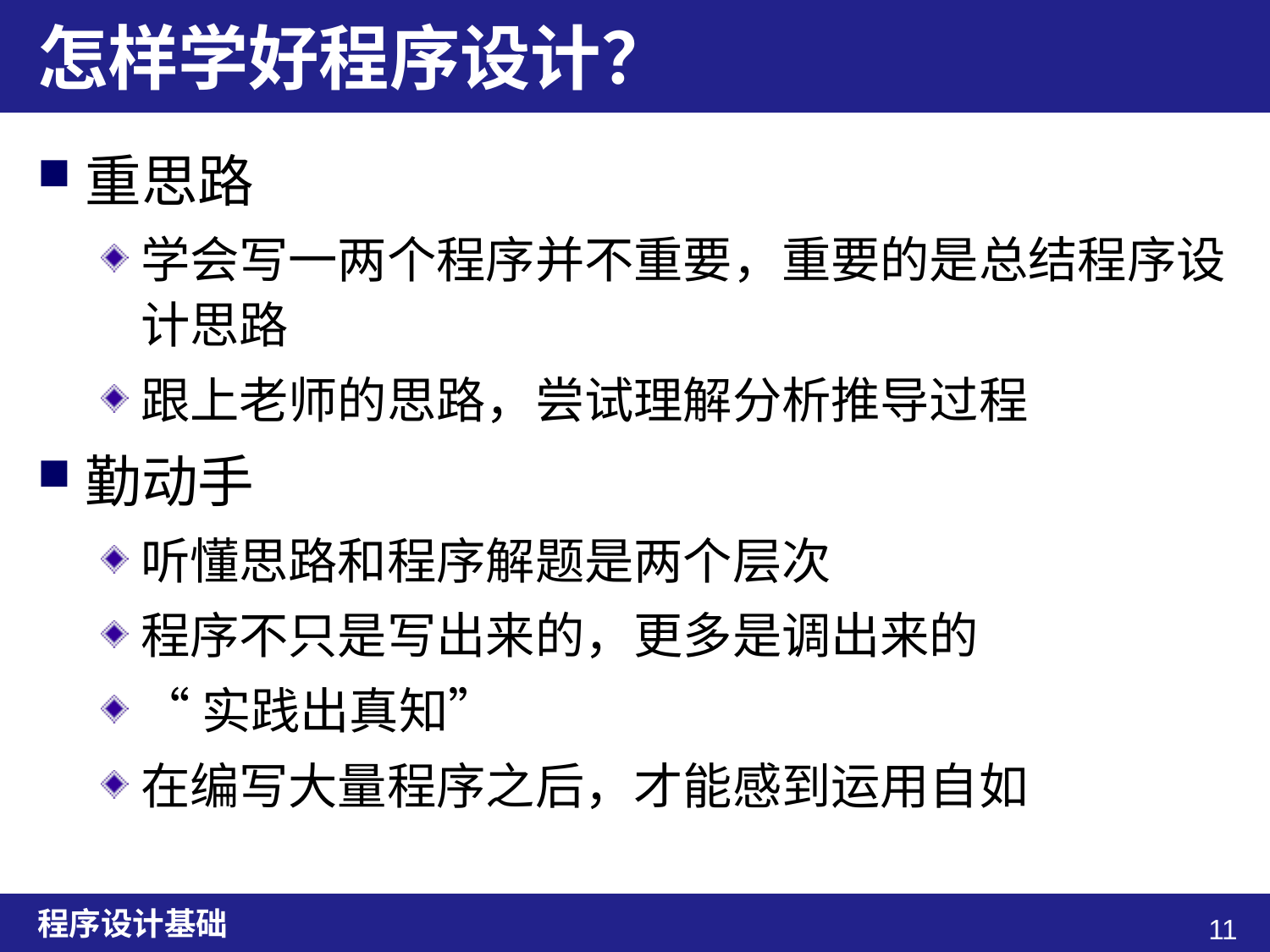

# 怎样学好程序设计？
重思路
学会写一两个程序并不重要，重要的是总结程序设计思路
跟上老师的思路，尝试理解分析推导过程
勤动手
听懂思路和程序解题是两个层次
程序不只是写出来的，更多是调出来的
“实践出真知”
在编写大量程序之后，才能感到运用自如